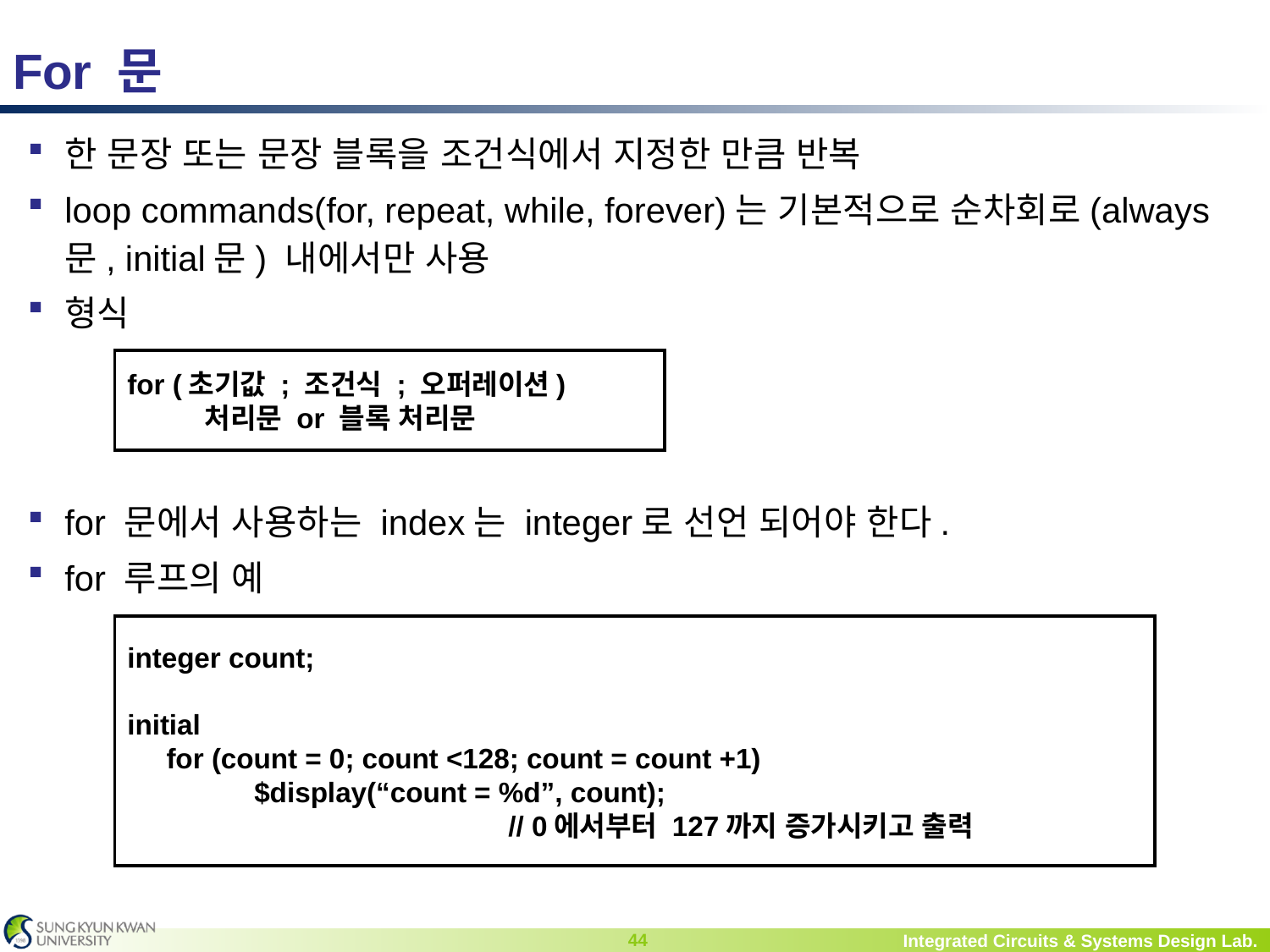

# For 문
한 문장 또는 문장 블록을 조건식에서 지정한 만큼 반복
loop commands(for, repeat, while, forever)는 기본적으로 순차회로(always문, initial문) 내에서만 사용
형식

for 문에서 사용하는 index는 integer로 선언 되어야 한다.
for 루프의 예

for (초기값 ; 조건식 ; 오퍼레이션)
         처리문 or 블록 처리문
integer count;

initial
     for (count = 0; count <128; count = count +1)
	$display(“count = %d”, count);
			// 0에서부터 127까지 증가시키고 출력